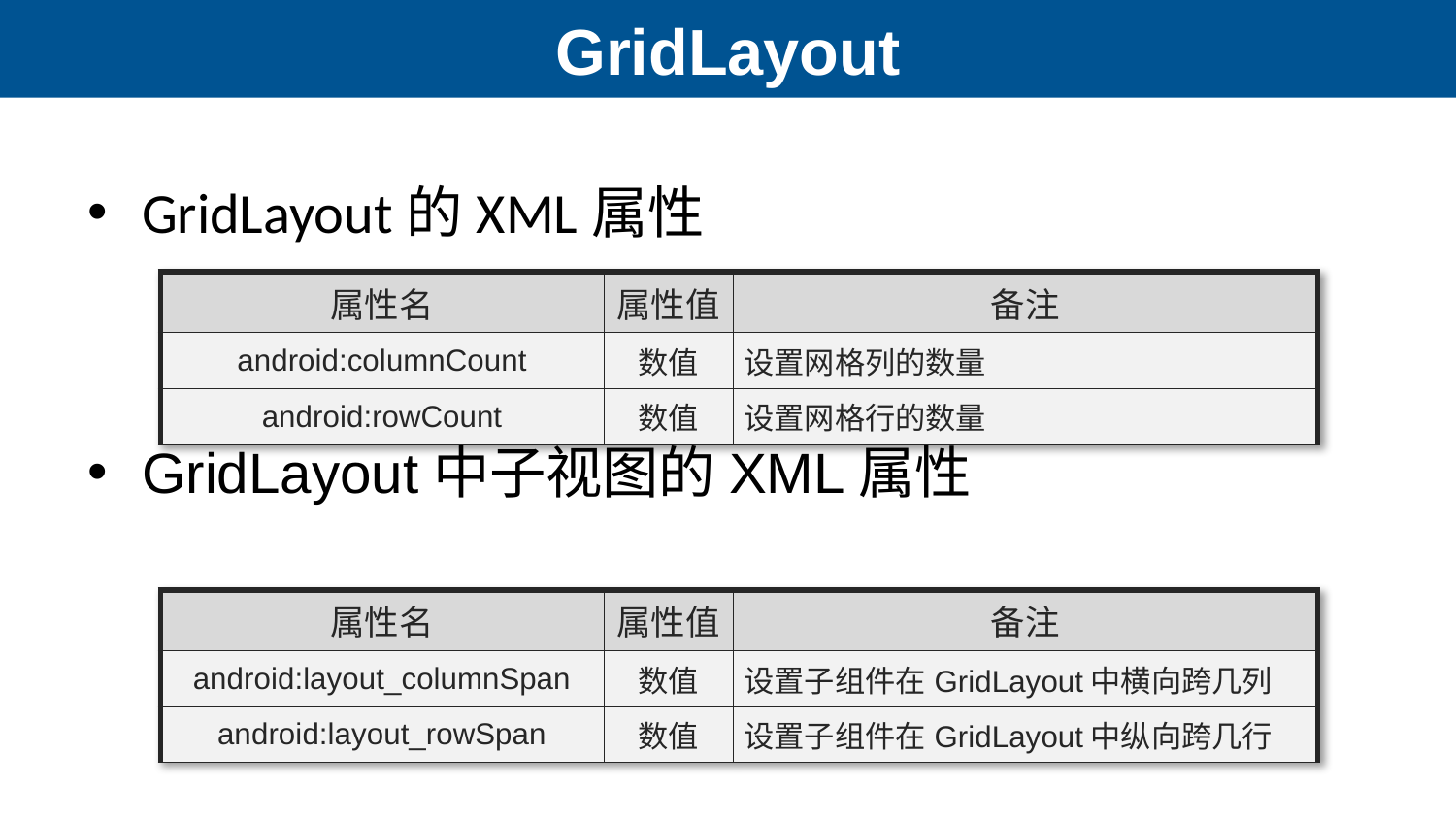

# GridLayout
GridLayout的XML属性

GridLayout中子视图的XML属性

| 属性名 | 属性值 | 备注 |
| --- | --- | --- |
| android:columnCount | 数值 | 设置网格列的数量 |
| android:rowCount | 数值 | 设置网格行的数量 |
| 属性名 | 属性值 | 备注 |
| --- | --- | --- |
| android:layout\_columnSpan | 数值 | 设置子组件在GridLayout中横向跨几列 |
| android:layout\_rowSpan | 数值 | 设置子组件在GridLayout中纵向跨几行 |